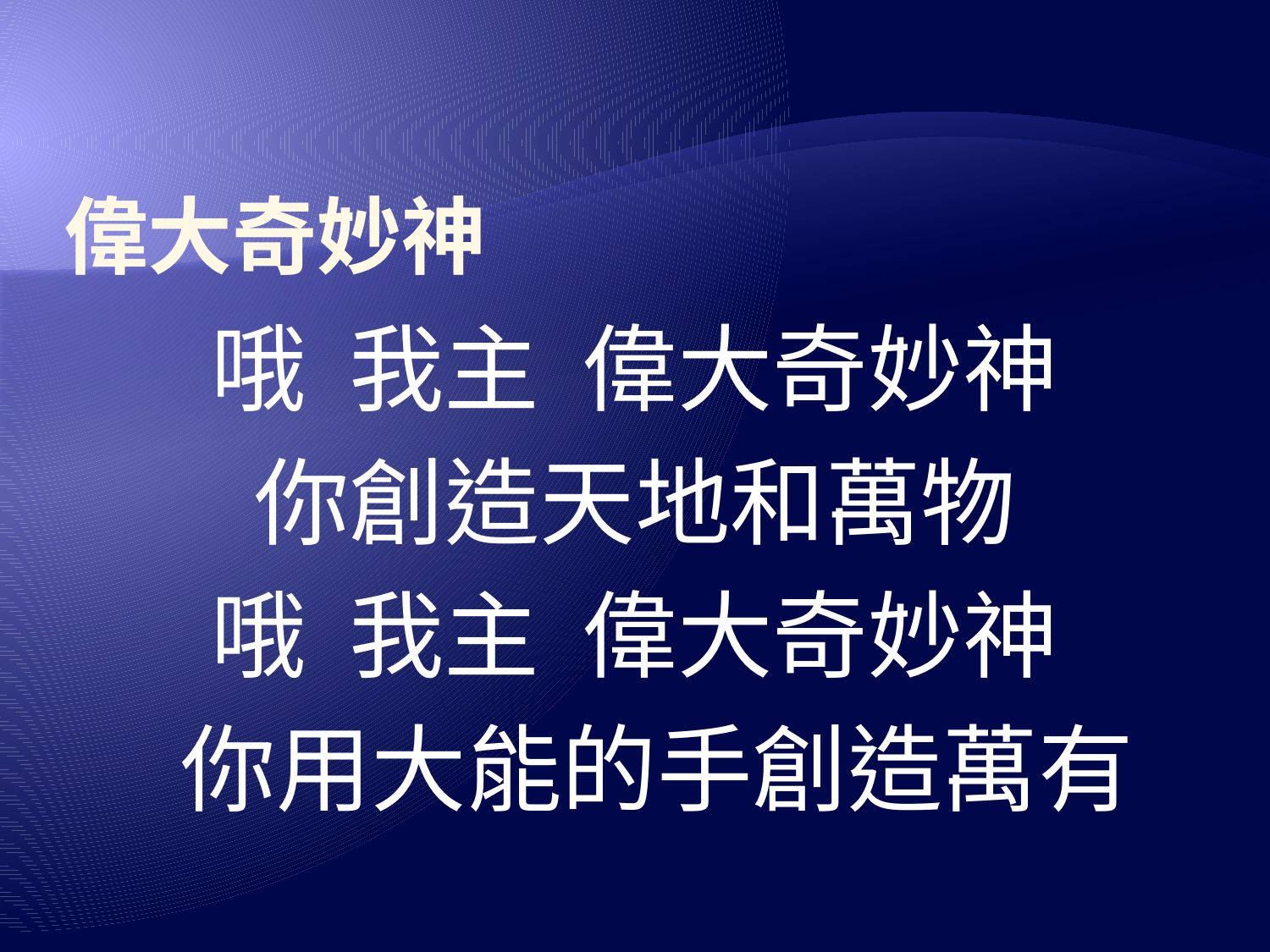

# 偉大奇妙神
哦  我主  偉大奇妙神
你創造天地和萬物
哦  我主  偉大奇妙神
 你用大能的手創造萬有